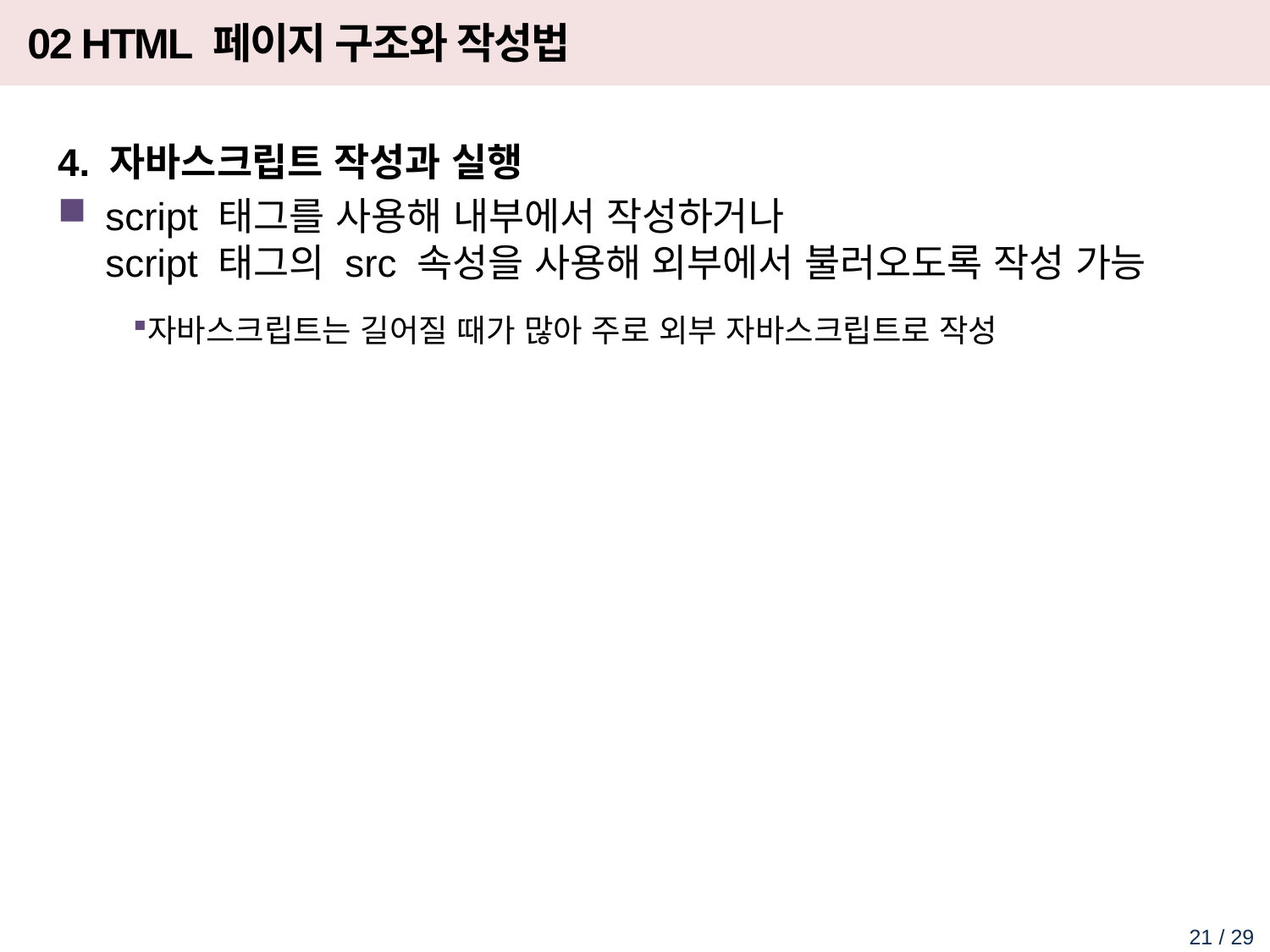

# 02 HTML 페이지 구조와 작성법
4. 자바스크립트 작성과 실행
script 태그를 사용해 내부에서 작성하거나
script 태그의 src 속성을 사용해 외부에서 불러오도록 작성 가능
자바스크립트는 길어질 때가 많아 주로 외부 자바스크립트로 작성